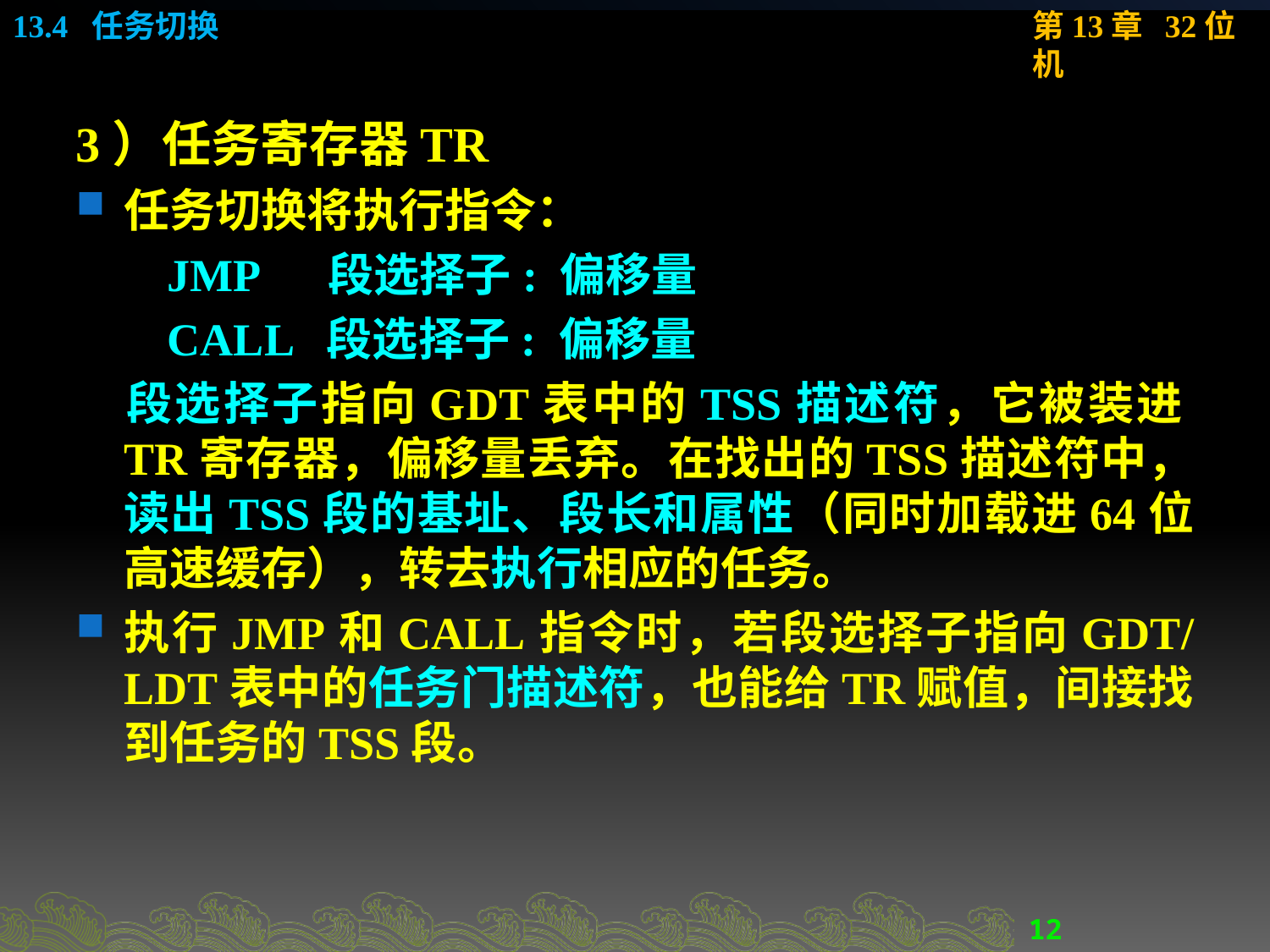

3）任务寄存器TR
任务切换将执行指令：
        JMP     段选择子: 偏移量
        CALL  段选择子: 偏移量
段选择子指向GDT表中的TSS描述符，它被装进TR寄存器，偏移量丢弃。在找出的TSS描述符中，读出TSS段的基址、段长和属性（同时加载进64位高速缓存），转去执行相应的任务。
执行JMP和CALL指令时，若段选择子指向GDT/ LDT表中的任务门描述符，也能给TR赋值，间接找到任务的TSS段。